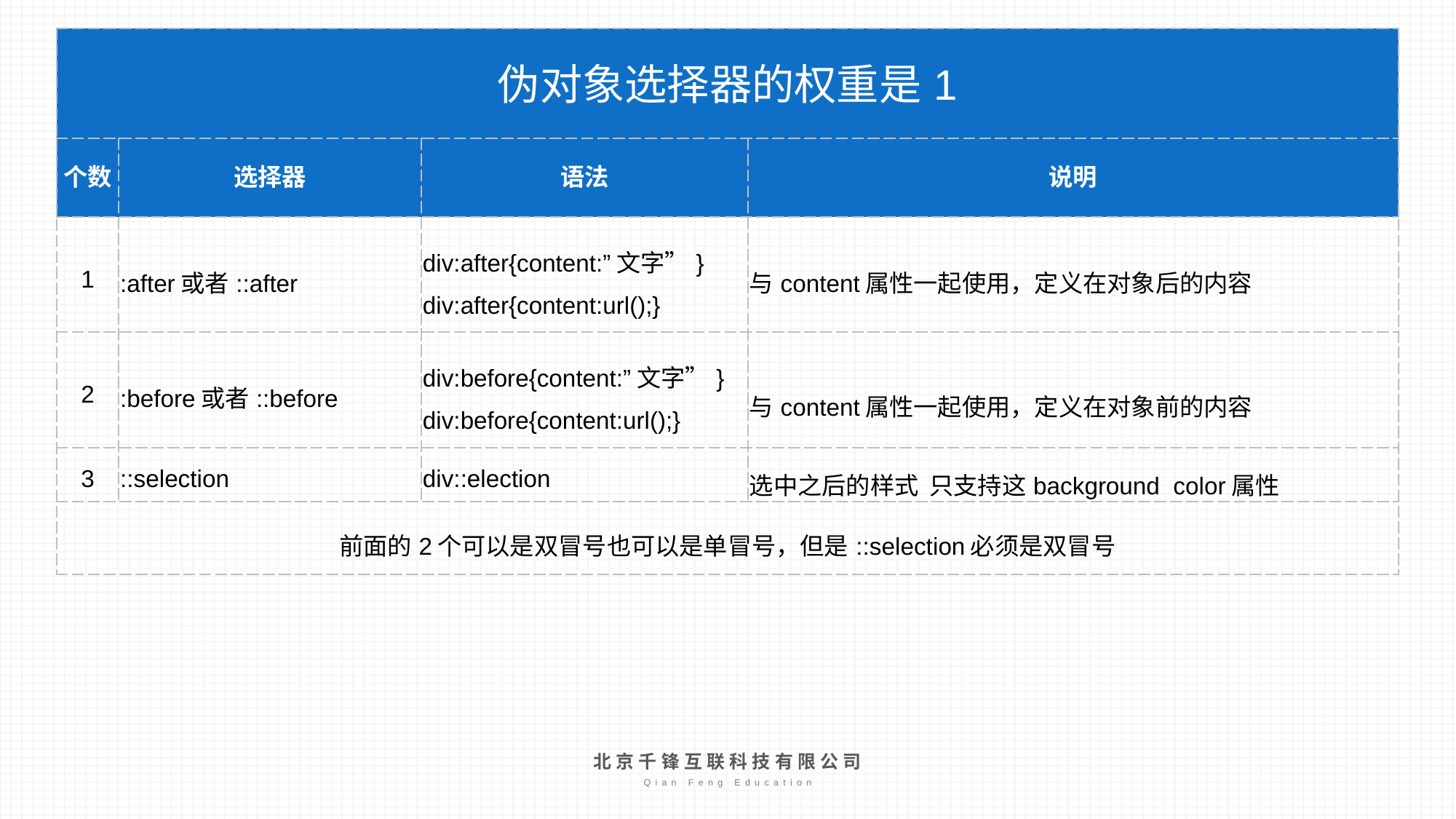

| 伪对象选择器的权重是1 |  |  |  |
| --- | --- | --- | --- |
| 个数 | 选择器 | 语法 | 说明 |
| 1 | :after或者::after | div:after{content:”文字”} div:after{content:url();} | 与content属性一起使用，定义在对象后的内容 |
| 2 | :before或者::before | div:before{content:”文字”} div:before{content:url();} | 与content属性一起使用，定义在对象前的内容 |
| 3 | ::selection | div::election | 选中之后的样式 只支持这background color属性 |
| 前面的2个可以是双冒号也可以是单冒号，但是::selection必须是双冒号 |  |  |  |
伪对象选择器

Qian Feng Education

北京千锋互联科技有限公司
Qian Feng Education